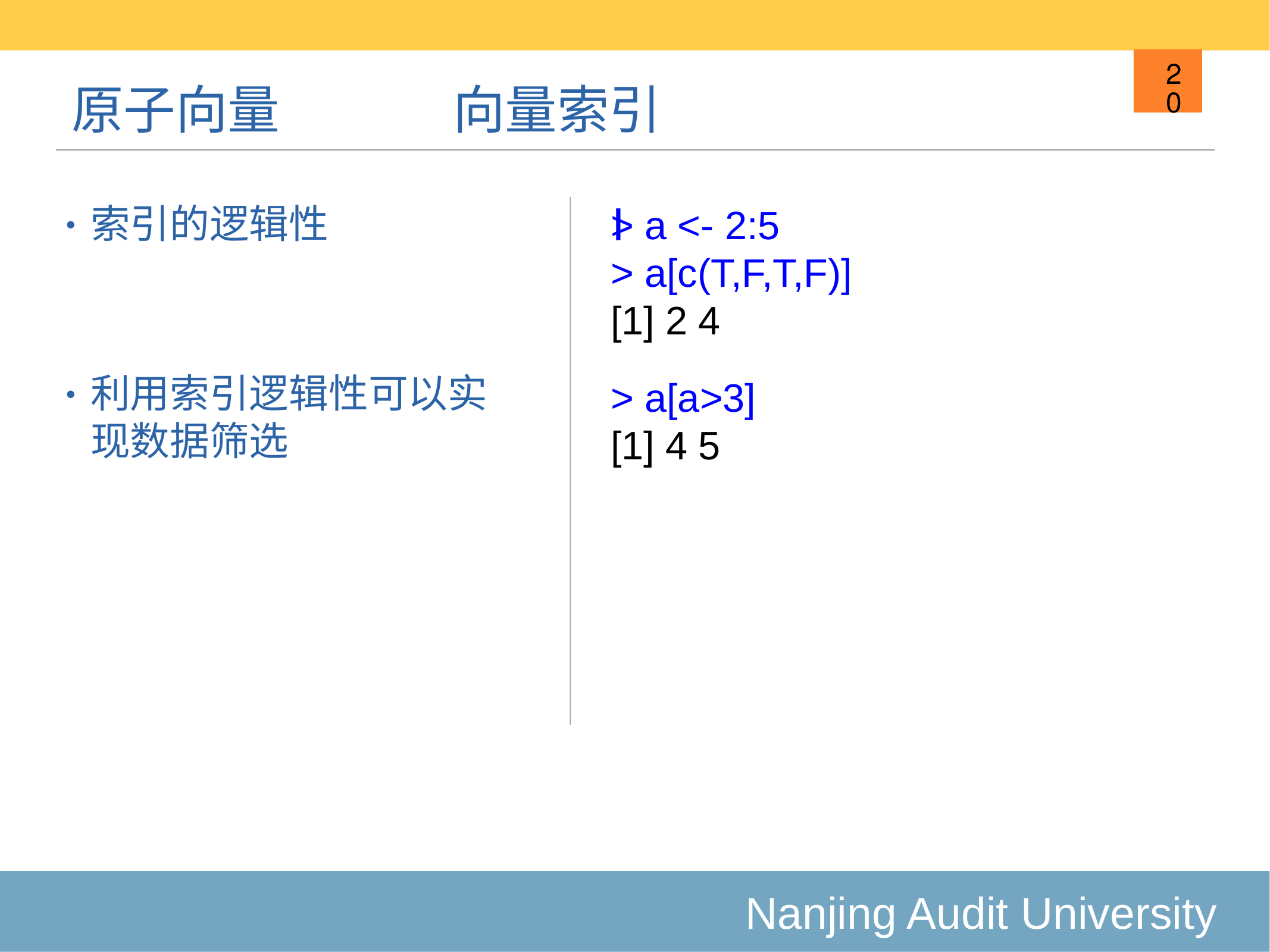

# 原子向量
向量索引
20
> a <- 2:5
> a[c(T,F,T,F)]
[1] 2 4
索引的逻辑性

利用索引逻辑性可以实现数据筛选
|
> a[a>3]
[1] 4 5